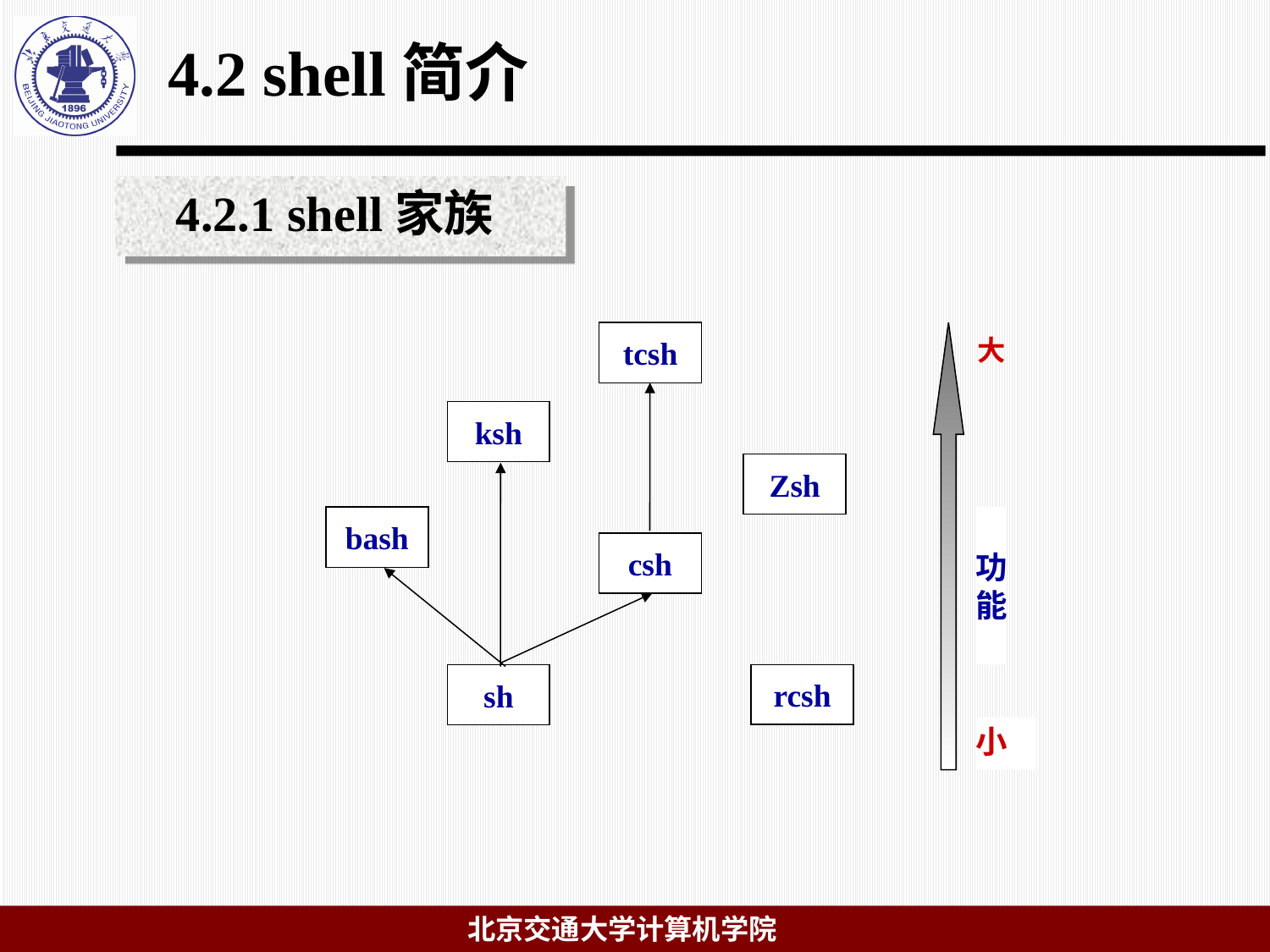

# 4.2 shell简介
4.2.1 shell家族

tcsh

ksh
Zsh

bash
功能
csh

sh
rcsh
小
大